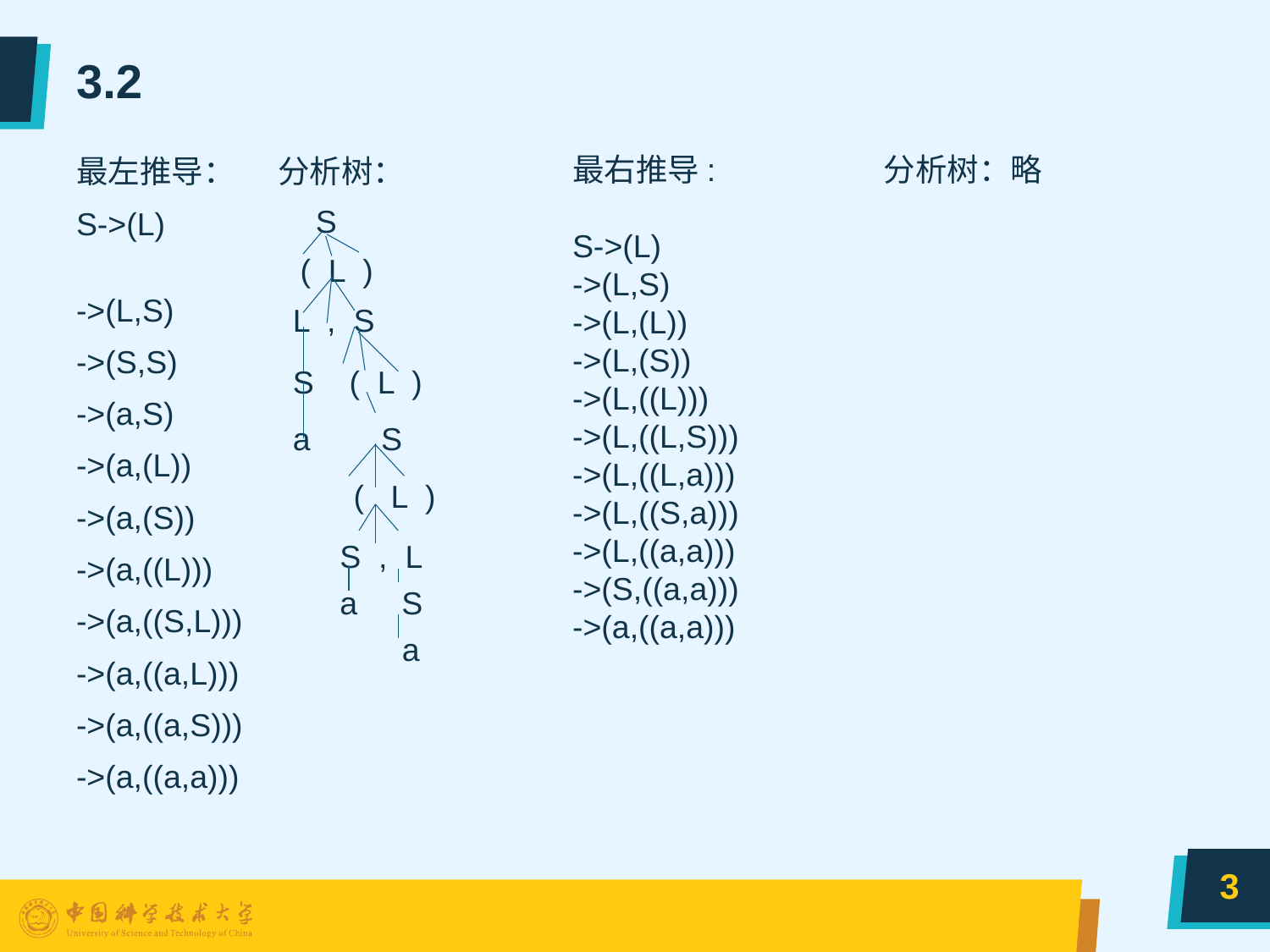

# 3.2
最右推导:                  分析树：略
S->(L)
->(L,S)
->(L,(L))
->(L,(S))
->(L,((L)))
->(L,((L,S)))
->(L,((L,a)))
->(L,((S,a)))
->(L,((a,a)))
->(S,((a,a)))
->(a,((a,a)))

最左推导：      分析树：
S->(L)
->(L,S)
->(S,S)
->(a,S)
->(a,(L))
->(a,(S))
->(a,((L)))
->(a,((S,L)))
->(a,((a,L)))
->(a,((a,S)))
->(a,((a,a)))
S
(  L  )
L  ,  S
S    (  L  )
a        S
        (   L  )
S  ,  L
a     S
       a
3